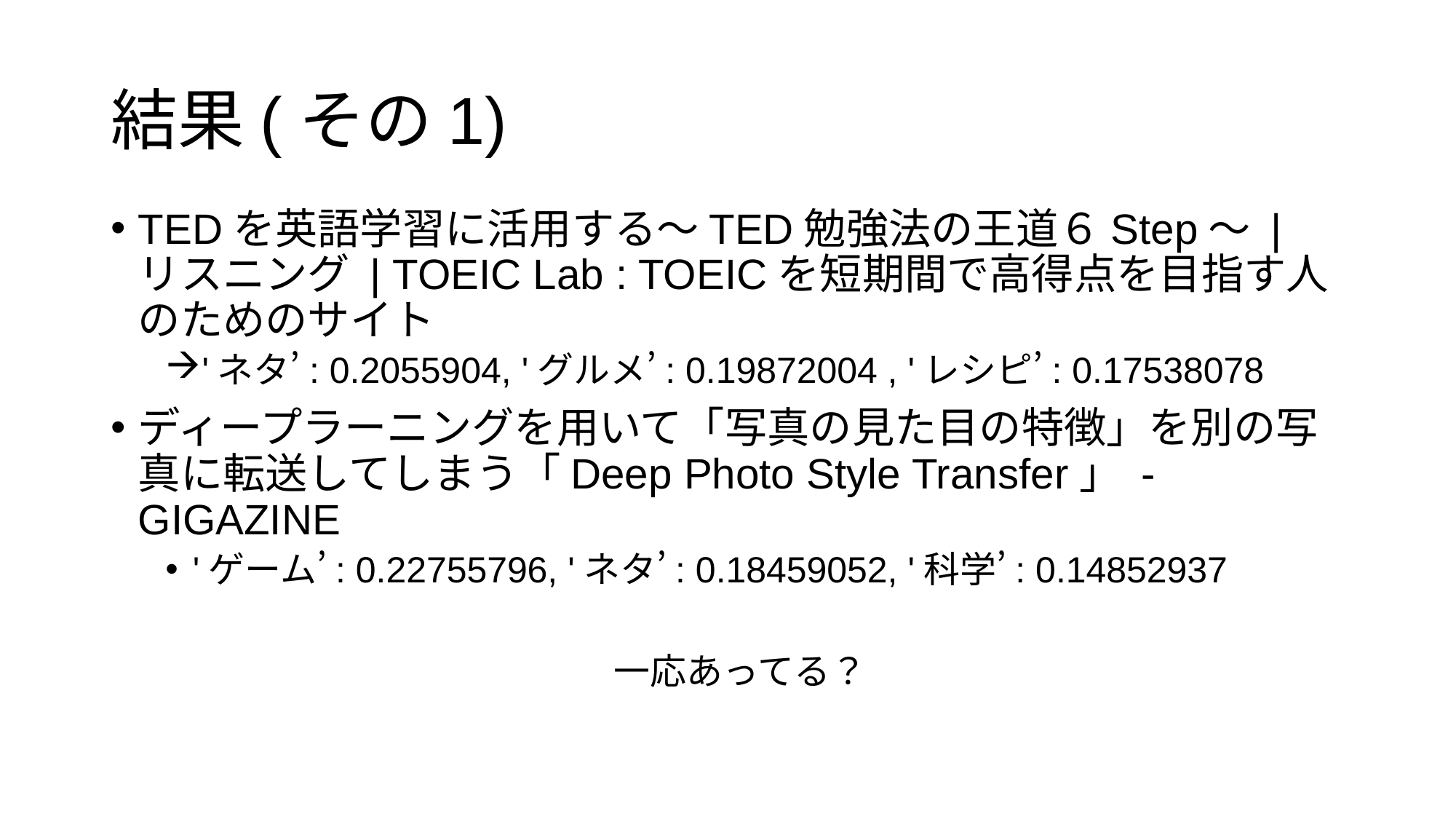

# 結果(その1)
TEDを英語学習に活用する〜TED勉強法の王道６Step〜 | リスニング | TOEIC Lab : TOEICを短期間で高得点を目指す人のためのサイト
'ネタ’: 0.2055904, 'グルメ’: 0.19872004 , 'レシピ’: 0.17538078
ディープラーニングを用いて「写真の見た目の特徴」を別の写真に転送してしまう「Deep Photo Style Transfer」 - GIGAZINE
'ゲーム’: 0.22755796, 'ネタ’: 0.18459052, '科学’: 0.14852937
一応あってる？